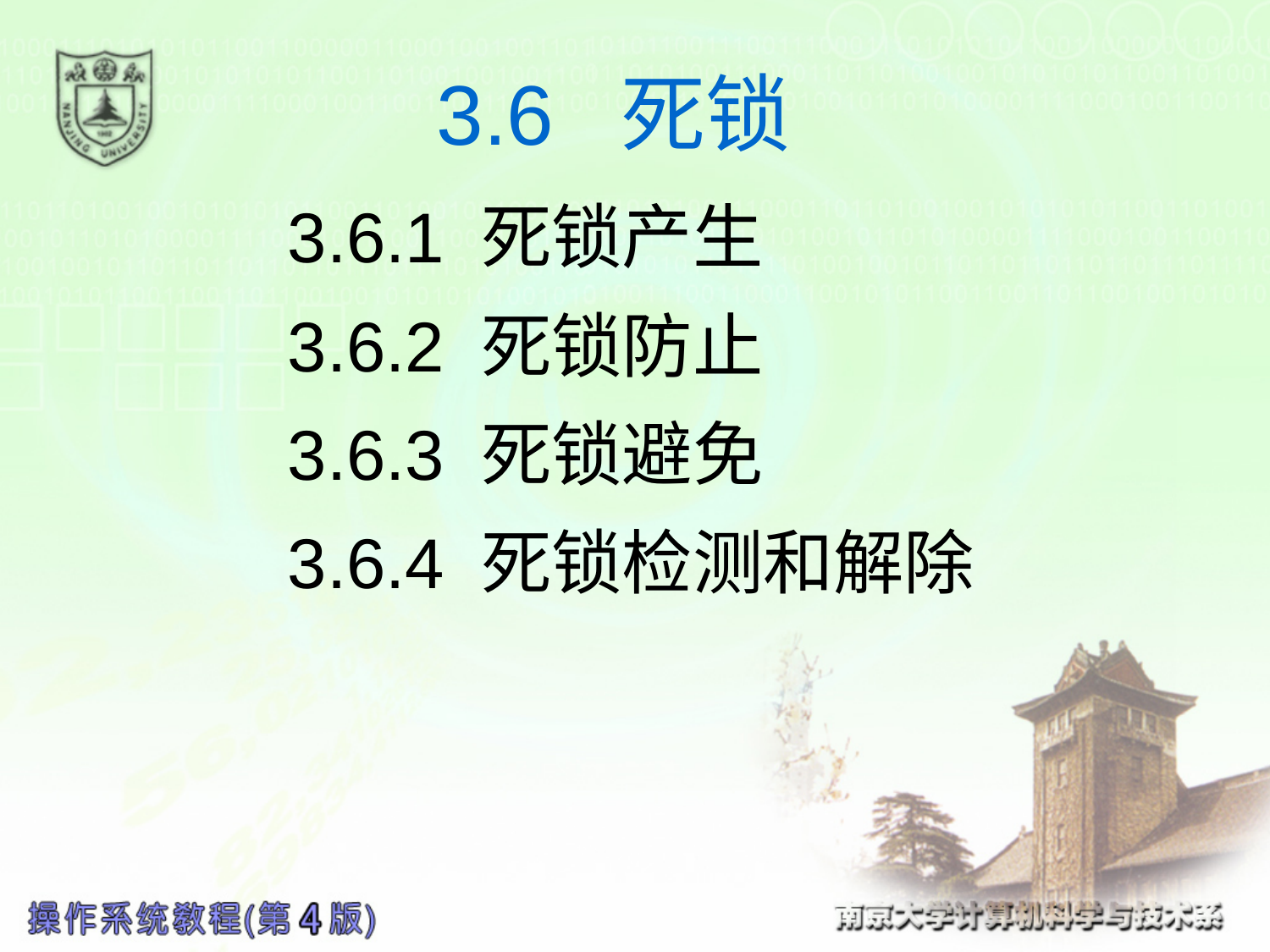

# 3.6  死锁
3.6.1 死锁产生
3.6.2 死锁防止
3.6.3 死锁避免
3.6.4 死锁检测和解除